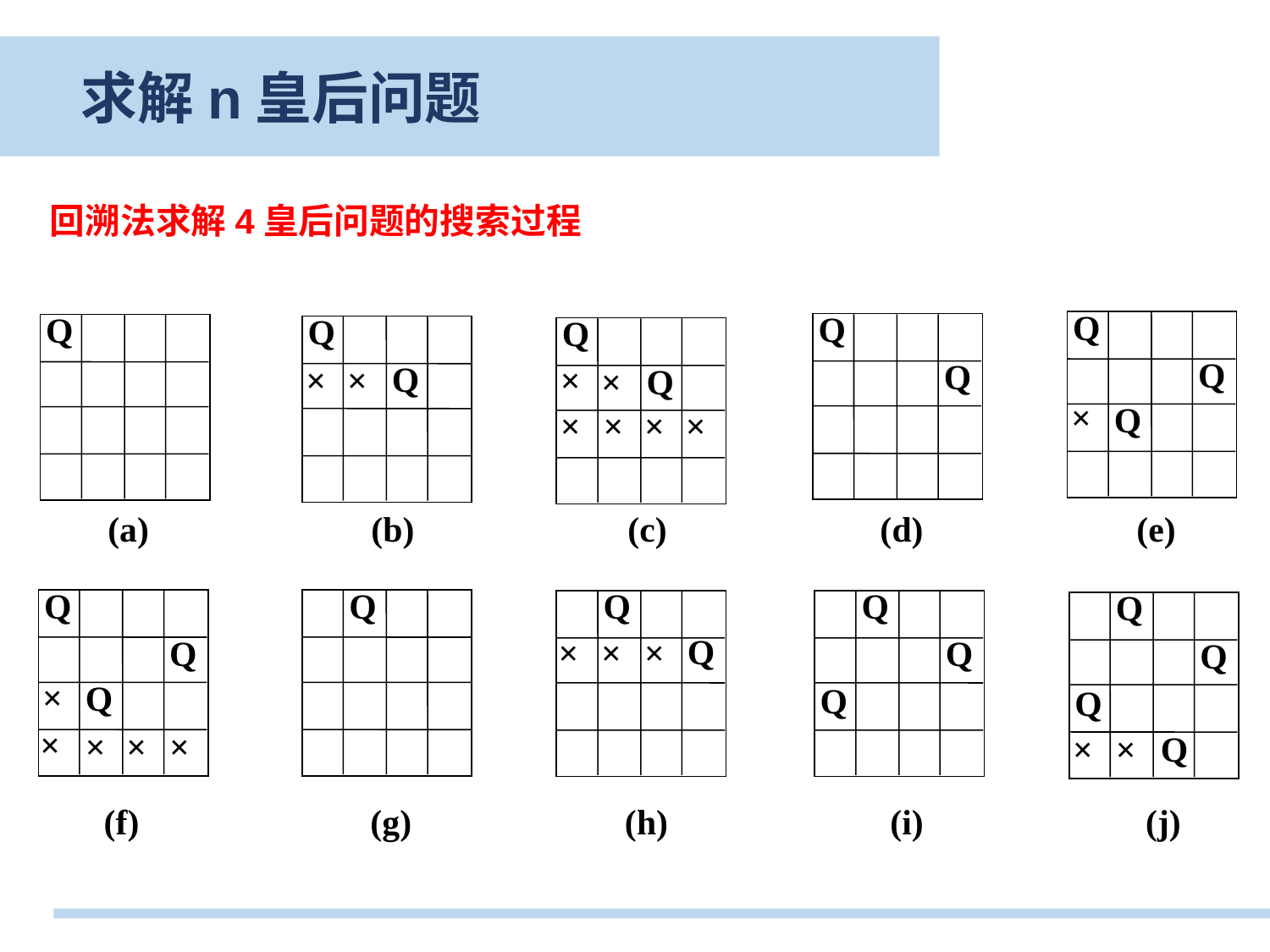

求解n皇后问题
回溯法求解4皇后问题的搜索过程

Q

Q
Q

Q

Q

Q

Q

Q

×
×
×
Q
×
×

Q

×
×
×
×

(a)                         (b)                        (c)                        (d)                        (e)

Q
Q
Q
Q

Q

Q

×
×
×
Q
Q

Q

×
Q

Q
Q

×

×
×
×
×
×
Q
(f)                          (g)                        (h)                         (i)                         (j)